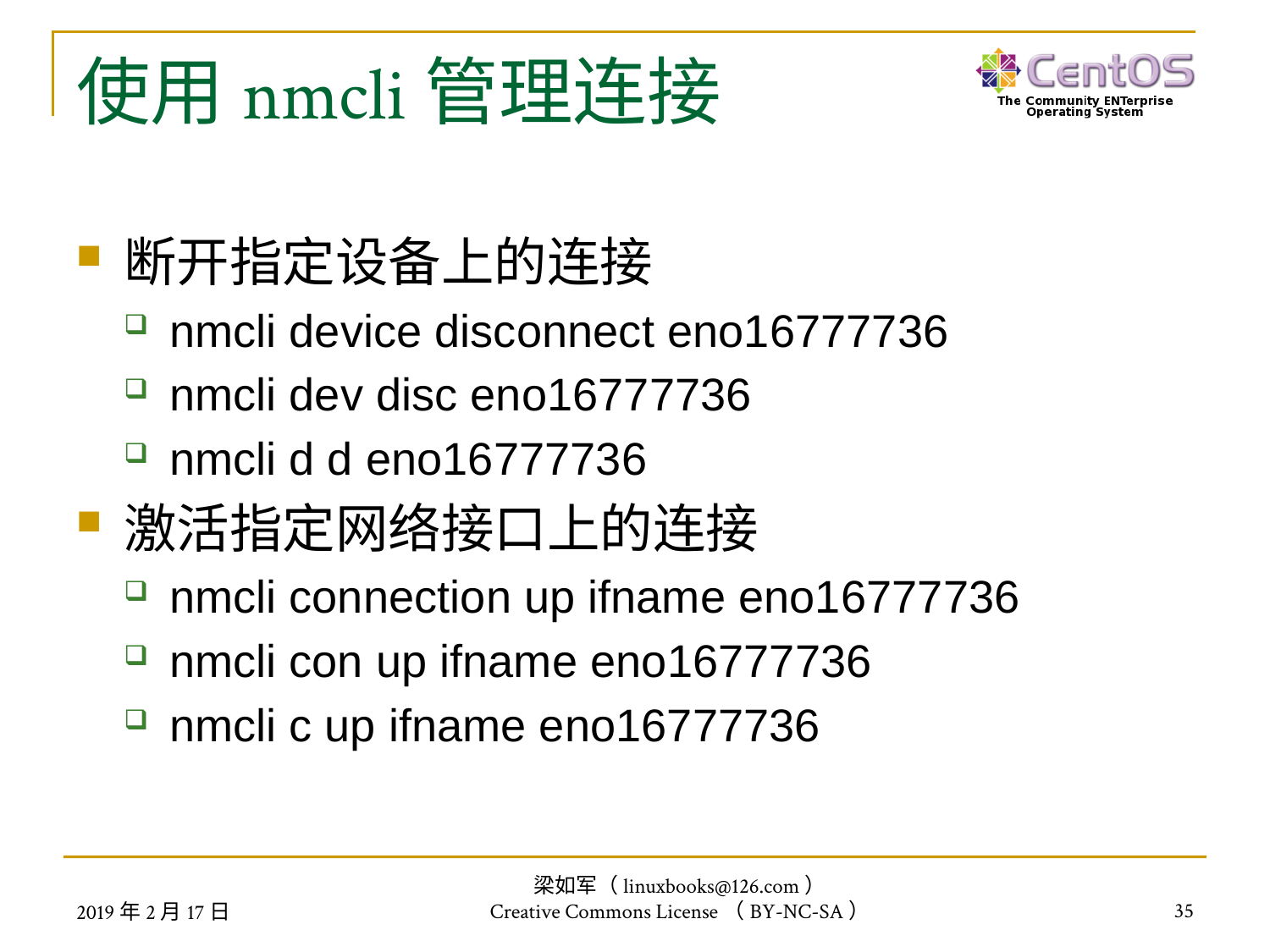

# 使用nmcli管理连接
断开指定设备上的连接
nmcli device disconnect eno16777736
nmcli dev disc eno16777736
nmcli d d eno16777736
激活指定网络接口上的连接
nmcli connection up ifname eno16777736
nmcli con up ifname eno16777736
nmcli c up ifname eno16777736
梁如军（linuxbooks@126.com）
Creative Commons License（BY-NC-SA）
2019年2月17日
35